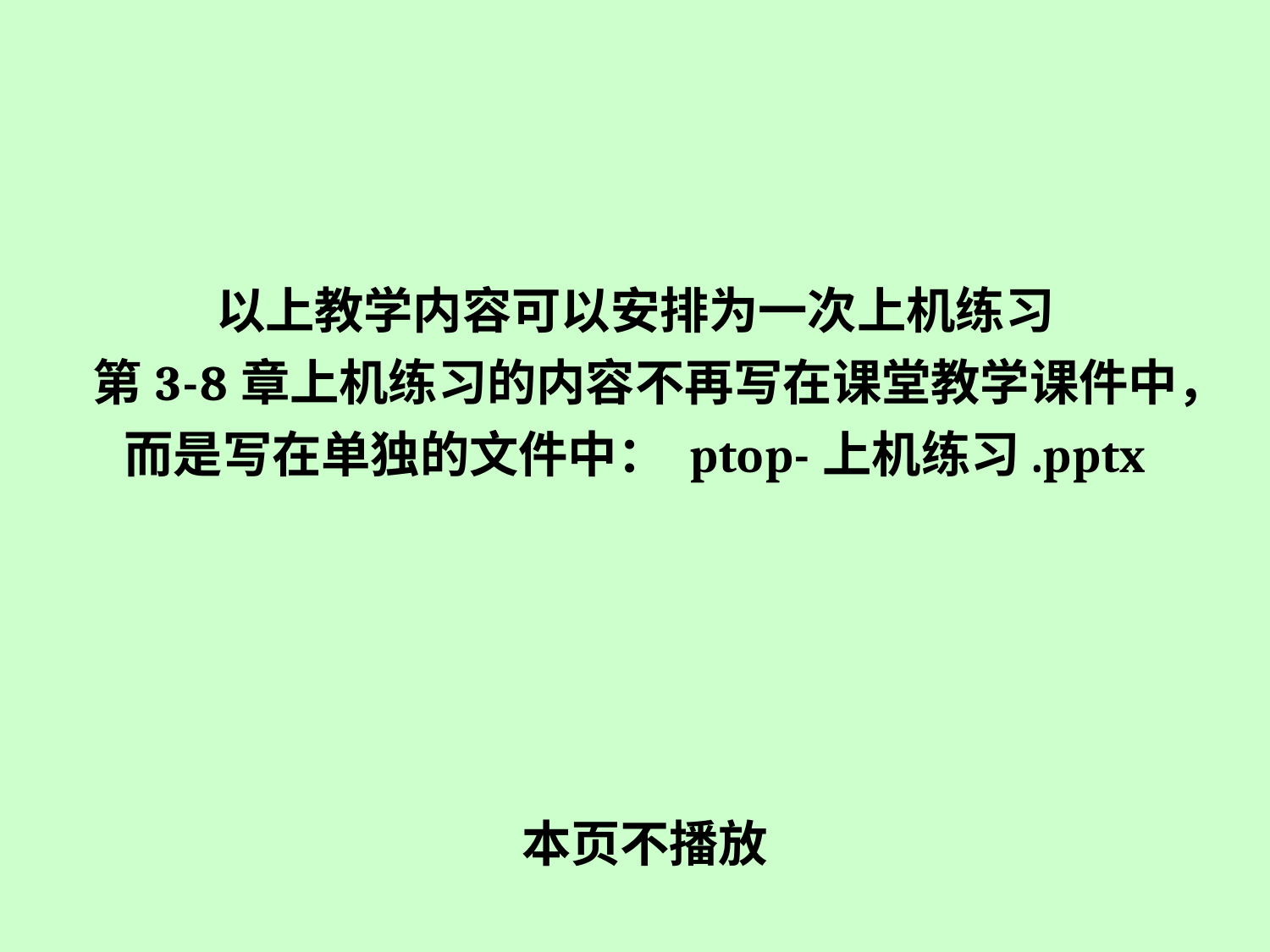

以上教学内容可以安排为一次上机练习
第3-8章上机练习的内容不再写在课堂教学课件中，
而是写在单独的文件中： ptop-上机练习.pptx
本页不播放
69